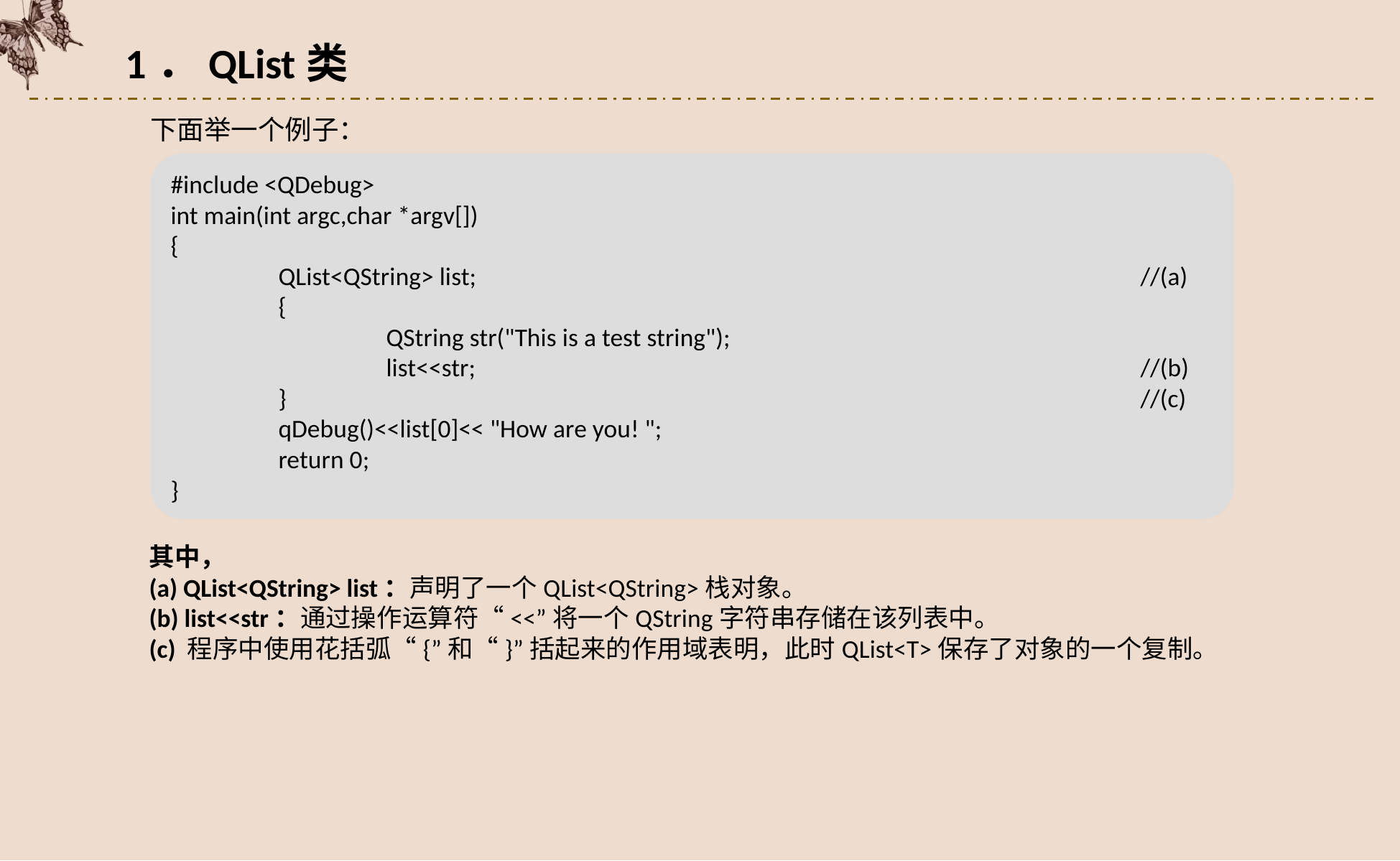

1．QList类
下面举一个例子：
#include <QDebug>
int main(int argc,char *argv[])
{
	QList<QString> list;							//(a)
	{
		QString str("This is a test string");
		list<<str;							//(b)
	}								//(c)
	qDebug()<<list[0]<< "How are you! ";
	return 0;
}
其中，
(a) QList<QString> list：声明了一个QList<QString>栈对象。
(b) list<<str：通过操作运算符“<<”将一个QString字符串存储在该列表中。
(c) 程序中使用花括弧“{”和“}”括起来的作用域表明，此时QList<T>保存了对象的一个复制。